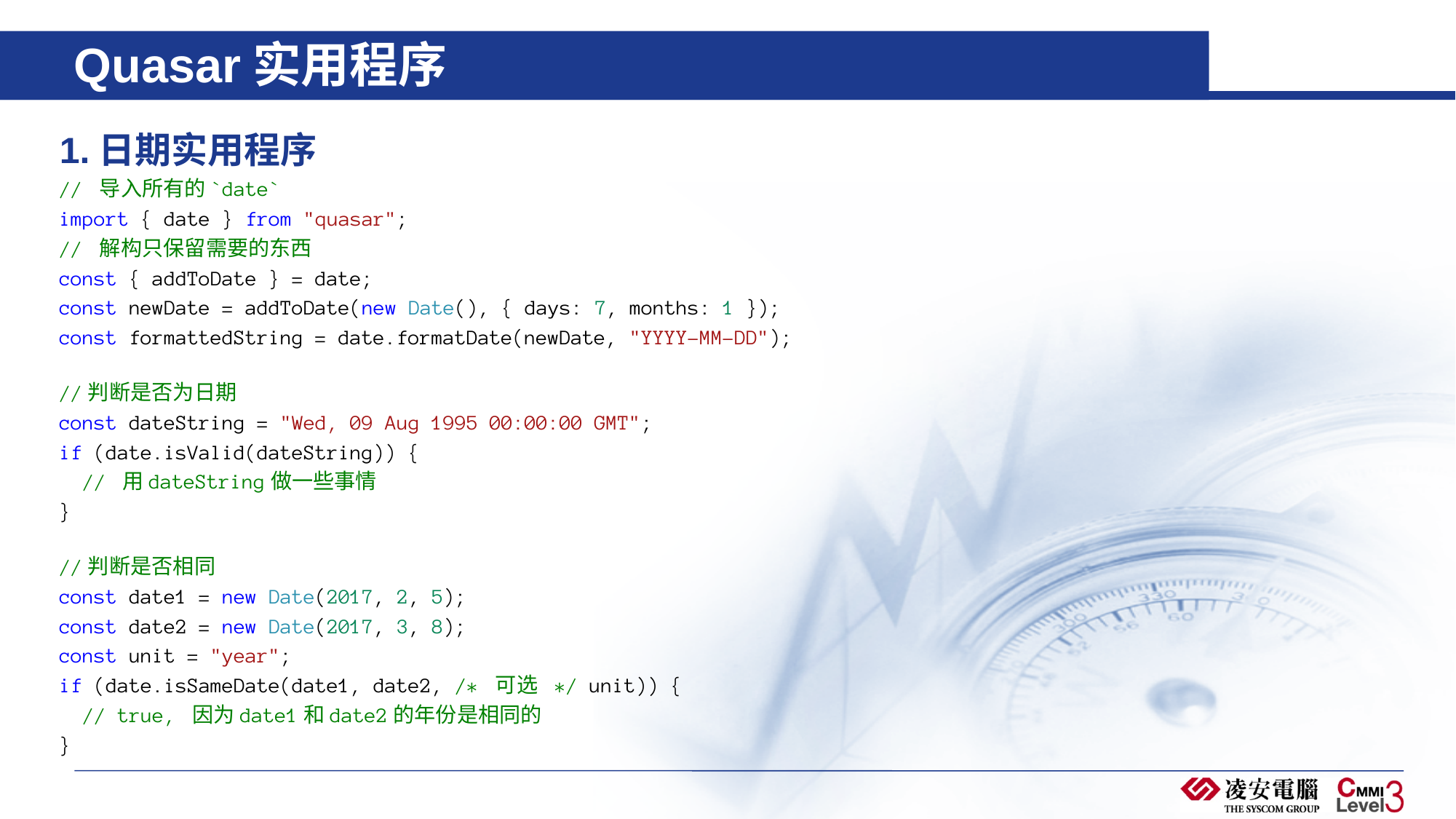

# Quasar实用程序
1.日期实用程序
// 导入所有的`date`
import { date } from "quasar";
// 解构只保留需要的东西
const { addToDate } = date;
const newDate = addToDate(new Date(), { days: 7, months: 1 });
const formattedString = date.formatDate(newDate, "YYYY-MM-DD");
//判断是否为日期
const dateString = "Wed, 09 Aug 1995 00:00:00 GMT";
if (date.isValid(dateString)) {
  // 用dateString做一些事情
}
//判断是否相同
const date1 = new Date(2017, 2, 5);
const date2 = new Date(2017, 3, 8);
const unit = "year";
if (date.isSameDate(date1, date2, /* 可选 */ unit)) {
  // true, 因为date1和date2的年份是相同的
}